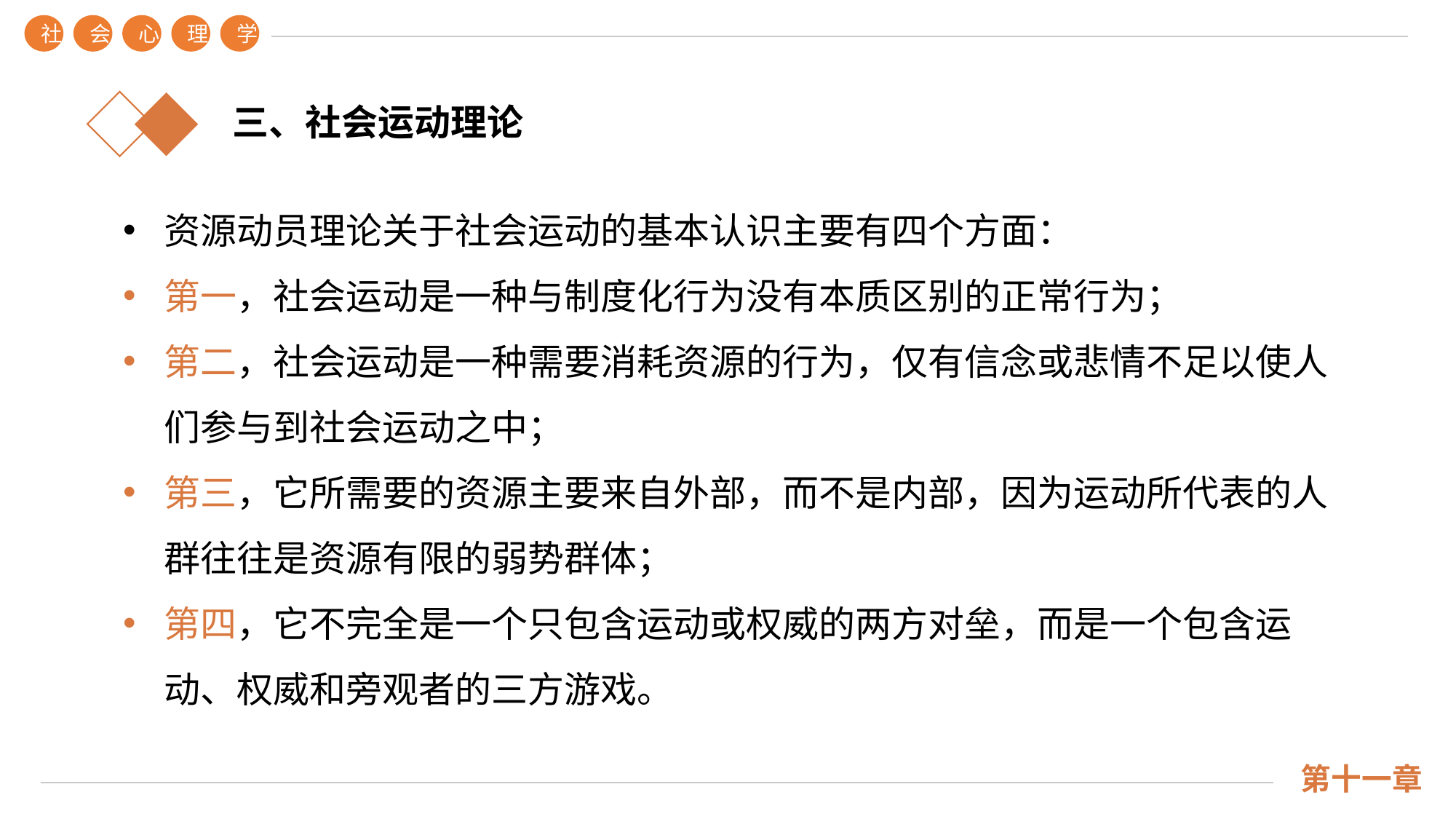

社
会
心
理
学
第十一章

三、社会运动理论
资源动员理论关于社会运动的基本认识主要有四个方面：
第一，社会运动是一种与制度化行为没有本质区别的正常行为；
第二，社会运动是一种需要消耗资源的行为，仅有信念或悲情不足以使人们参与到社会运动之中；
第三，它所需要的资源主要来自外部，而不是内部，因为运动所代表的人群往往是资源有限的弱势群体；
第四，它不完全是一个只包含运动或权威的两方对垒，而是一个包含运动、权威和旁观者的三方游戏。